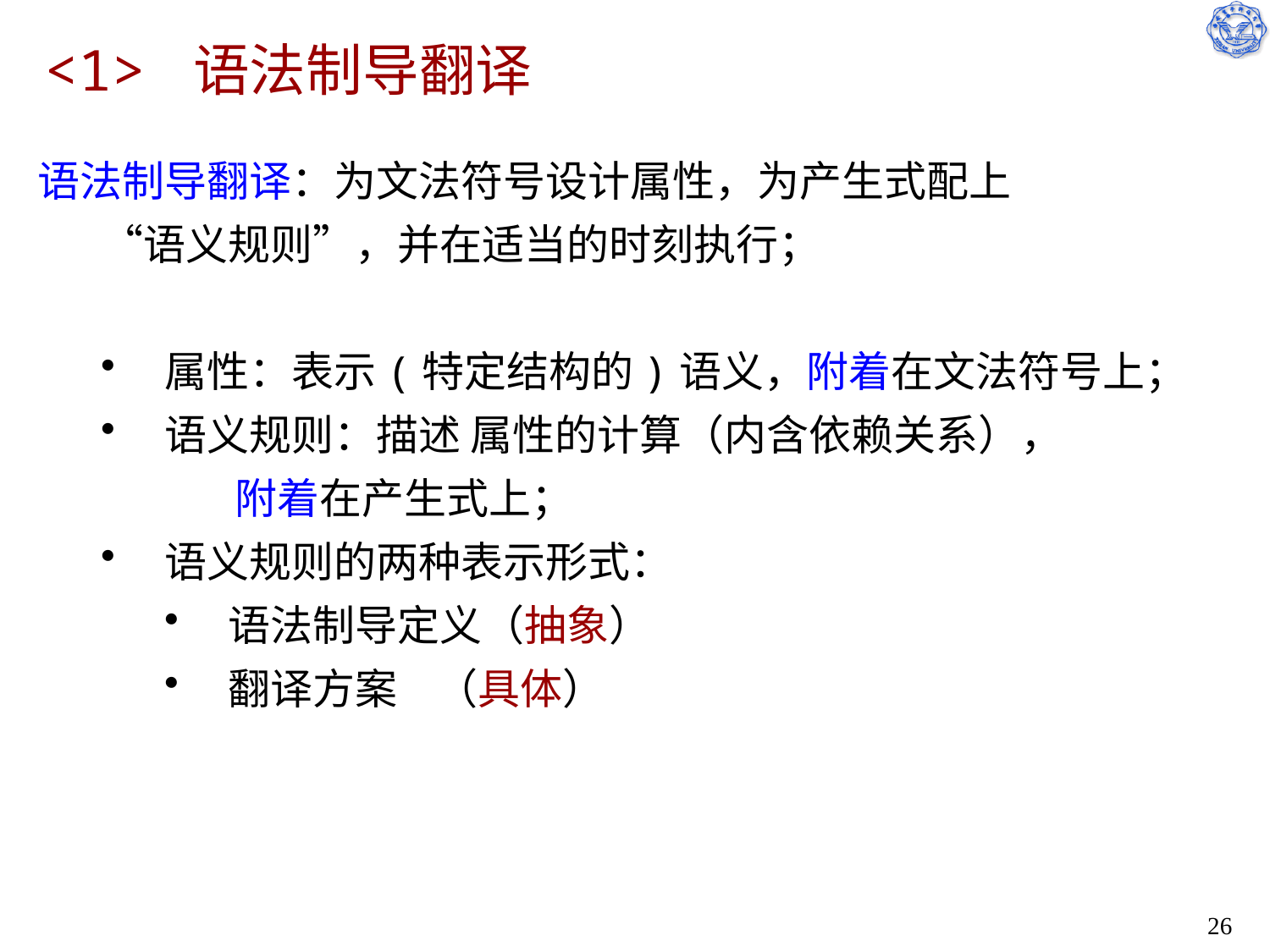

# <1> 语法制导翻译
语法制导翻译：为文法符号设计属性，为产生式配上
“语义规则”，并在适当的时刻执行；

属性：表示(特定结构的)语义，附着在文法符号上；
语义规则：描述 属性的计算（内含依赖关系），
             附着在产生式上；
语义规则的两种表示形式：
语法制导定义（抽象）
翻译方案    （具体）
26